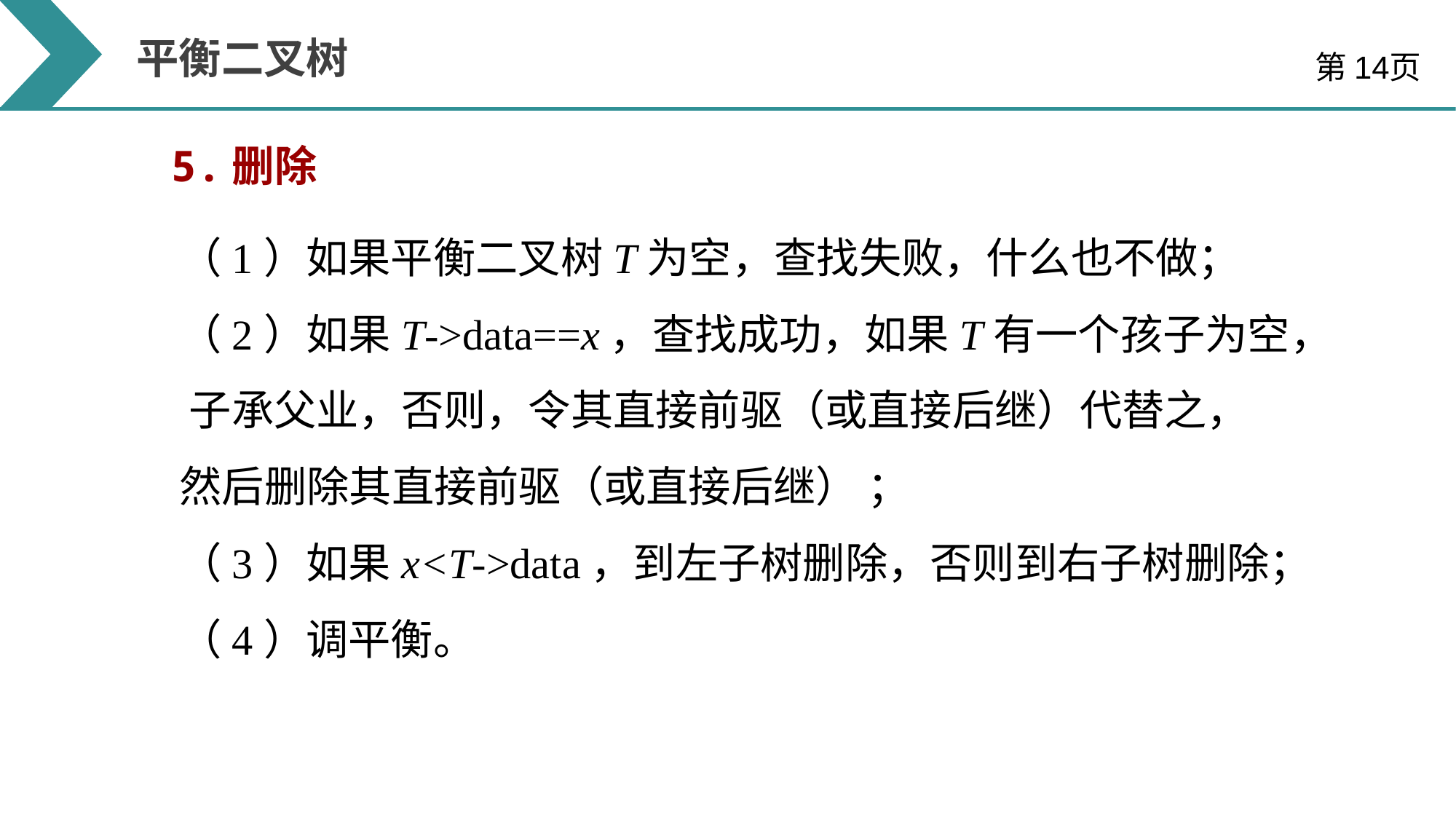

平衡二叉树
第14页
5.删除
（1）如果平衡二叉树T为空，查找失败，什么也不做；
（2）如果T->data==x，查找成功，如果T有一个孩子为空， 子承父业，否则，令其直接前驱（或直接后继）代替之，   然后删除其直接前驱（或直接后继） ；
（3）如果x<T->data，到左子树删除，否则到右子树删除；
（4）调平衡。